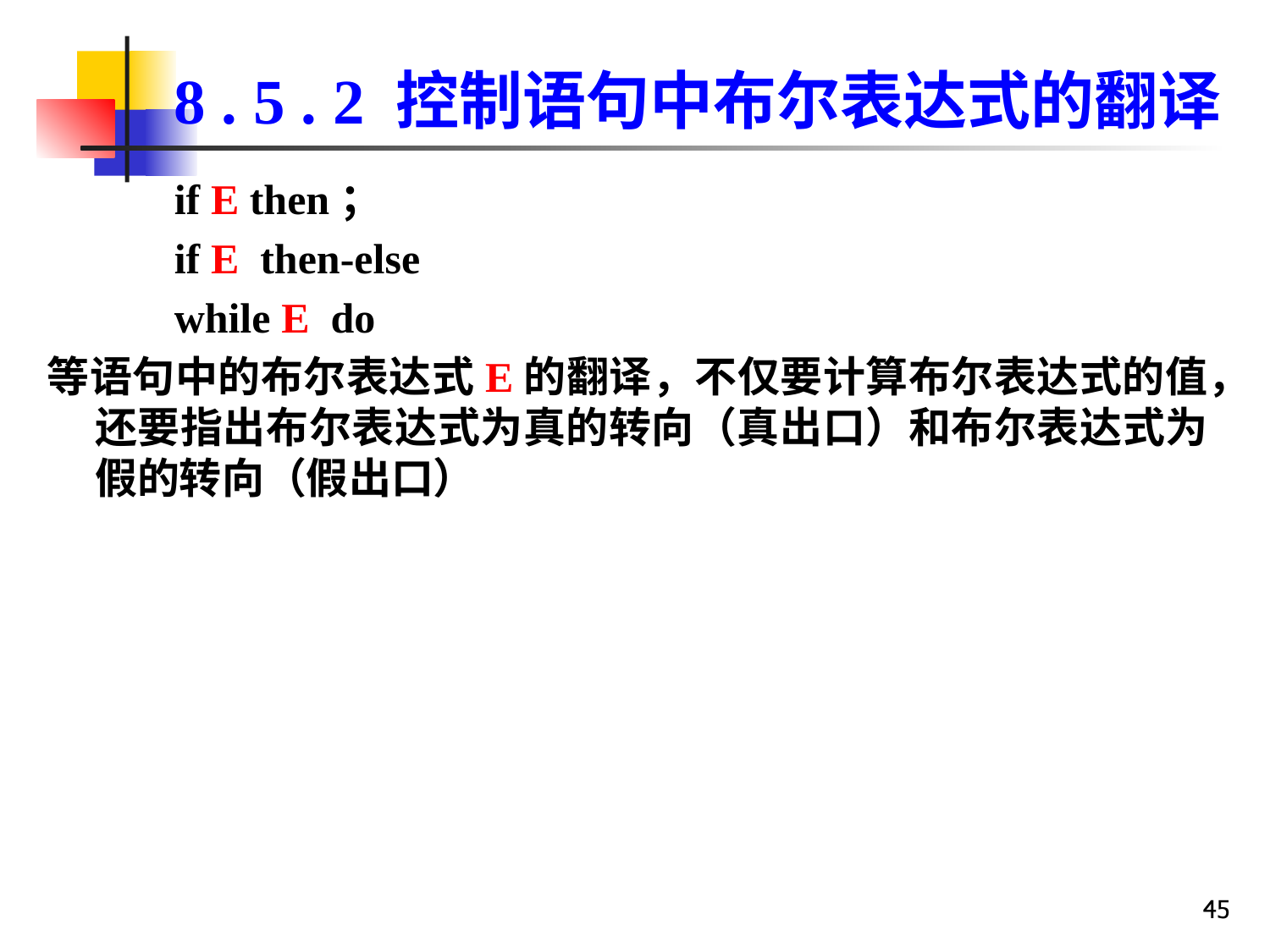

8 . 5 . 2 控制语句中布尔表达式的翻译
if E then；
if E  then-else
while E  do
等语句中的布尔表达式E的翻译，不仅要计算布尔表达式的值，还要指出布尔表达式为真的转向（真出口）和布尔表达式为假的转向（假出口）
45